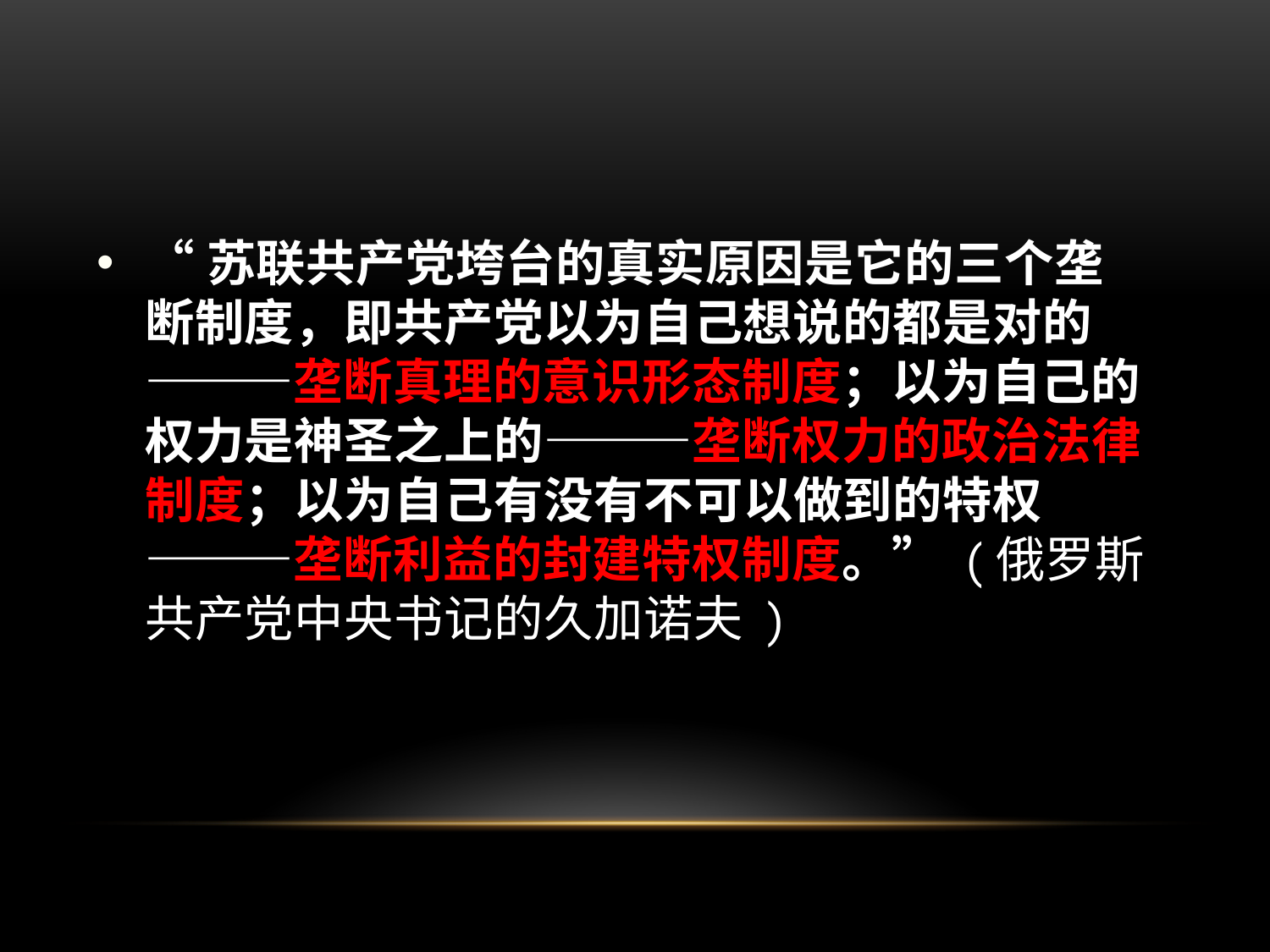

#
“苏联共产党垮台的真实原因是它的三个垄断制度，即共产党以为自己想说的都是对的———垄断真理的意识形态制度；以为自己的权力是神圣之上的———垄断权力的政治法律制度；以为自己有没有不可以做到的特权———垄断利益的封建特权制度。” (俄罗斯共产党中央书记的久加诺夫 )